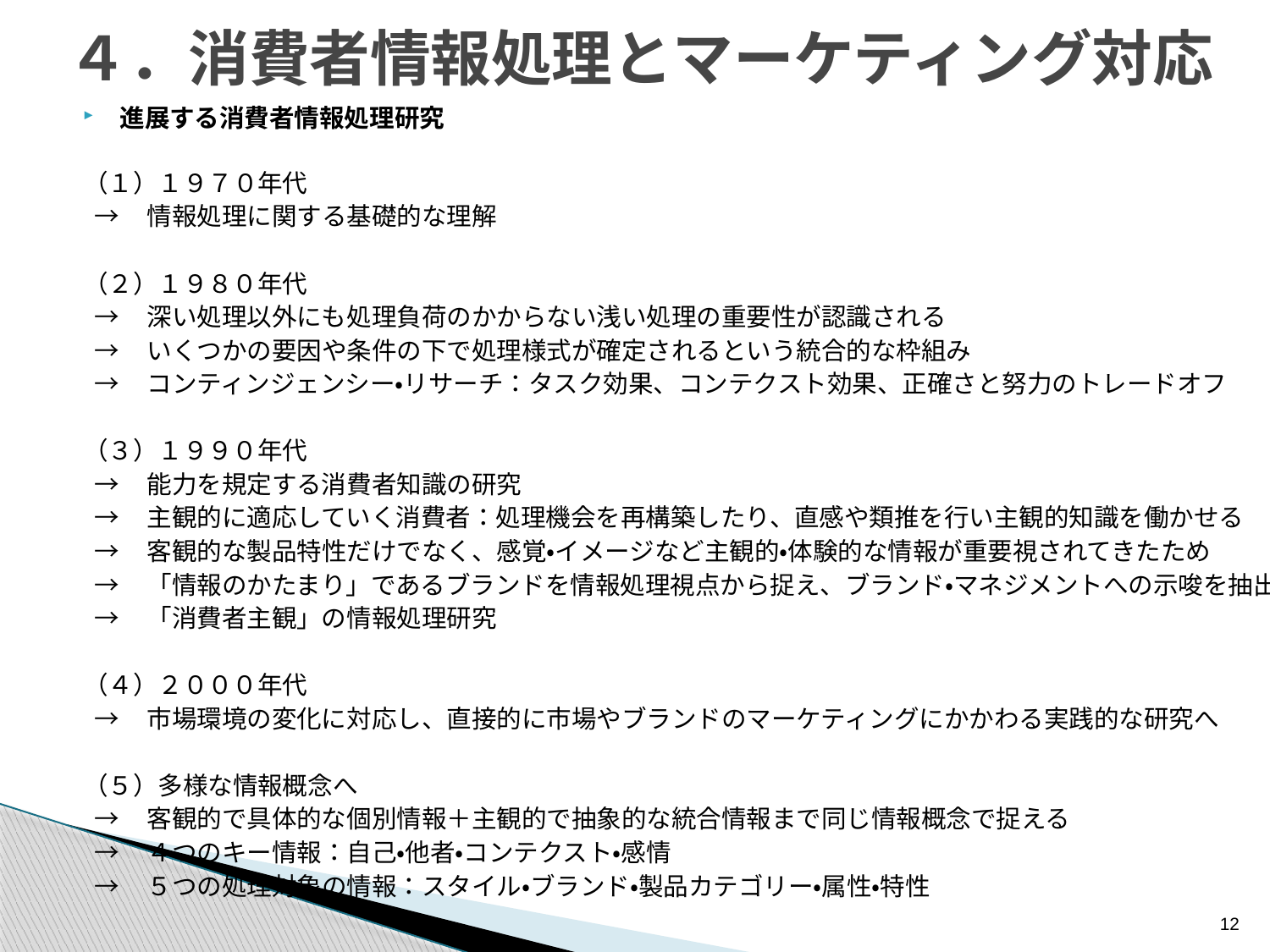

# ４．消費者情報処理とマーケティング対応
進展する消費者情報処理研究

（１）１９７０年代
  →　情報処理に関する基礎的な理解

（２）１９８０年代
  →　深い処理以外にも処理負荷のかからない浅い処理の重要性が認識される
  →　いくつかの要因や条件の下で処理様式が確定されるという統合的な枠組み
  →　コンティンジェンシー・リサーチ：タスク効果、コンテクスト効果、正確さと努力のトレードオフ

（３）１９９０年代
  →　能力を規定する消費者知識の研究
  →　主観的に適応していく消費者：処理機会を再構築したり、直感や類推を行い主観的知識を働かせる
  →　客観的な製品特性だけでなく、感覚・イメージなど主観的・体験的な情報が重要視されてきたため
  →　「情報のかたまり」であるブランドを情報処理視点から捉え、ブランド・マネジメントへの示唆を抽出
  →　「消費者主観」の情報処理研究

（４）２０００年代
  →　市場環境の変化に対応し、直接的に市場やブランドのマーケティングにかかわる実践的な研究へ

（５）多様な情報概念へ
  →　客観的で具体的な個別情報＋主観的で抽象的な統合情報まで同じ情報概念で捉える
  →　４つのキー情報：自己・他者・コンテクスト・感情
  →　５つの処理対象の情報：スタイル・ブランド・製品カテゴリー・属性・特性

12